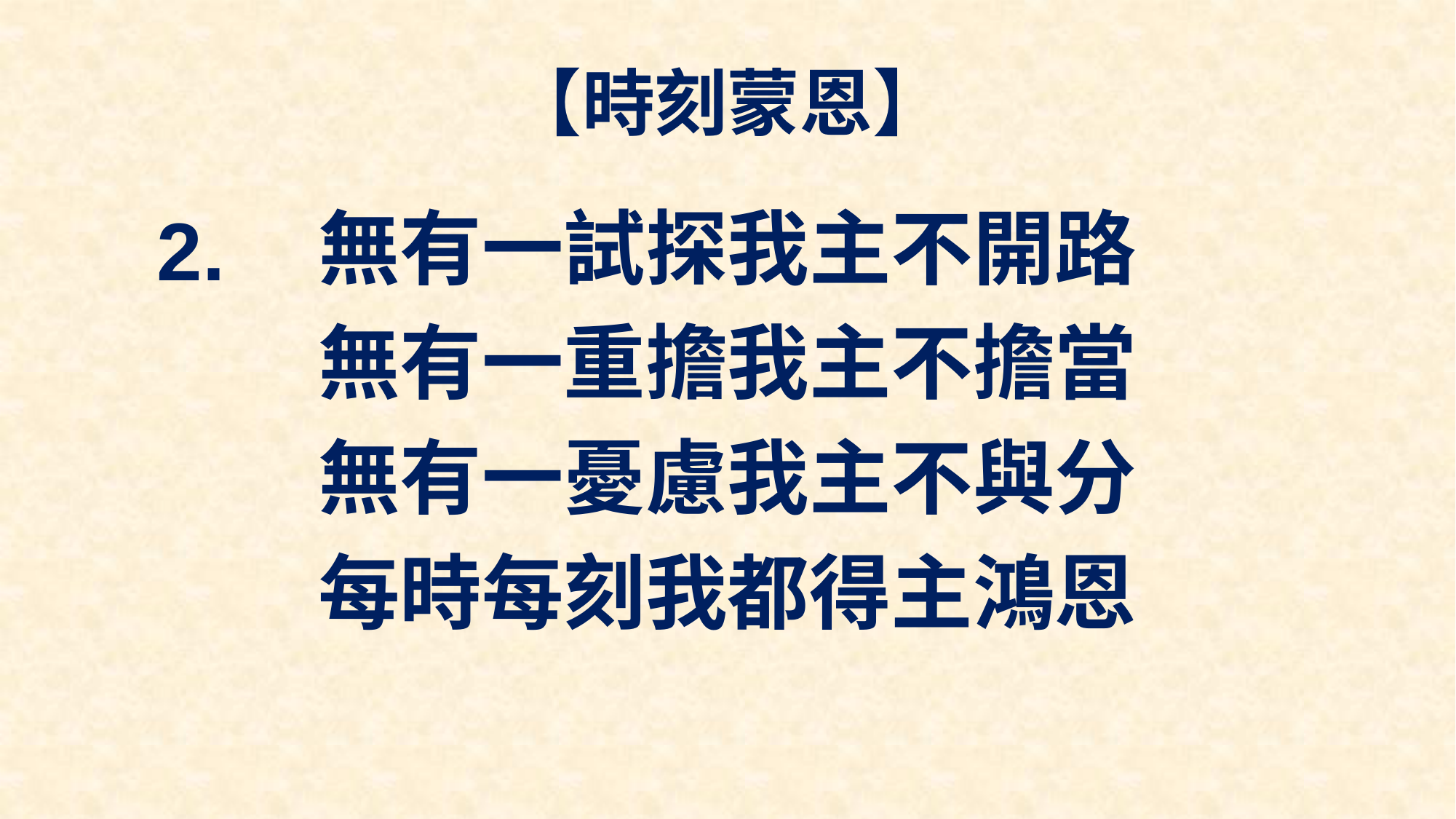

# 【時刻蒙恩】
無有一試探我主不開路
無有一重擔我主不擔當
無有一憂慮我主不與分
每時每刻我都得主鴻恩
2.